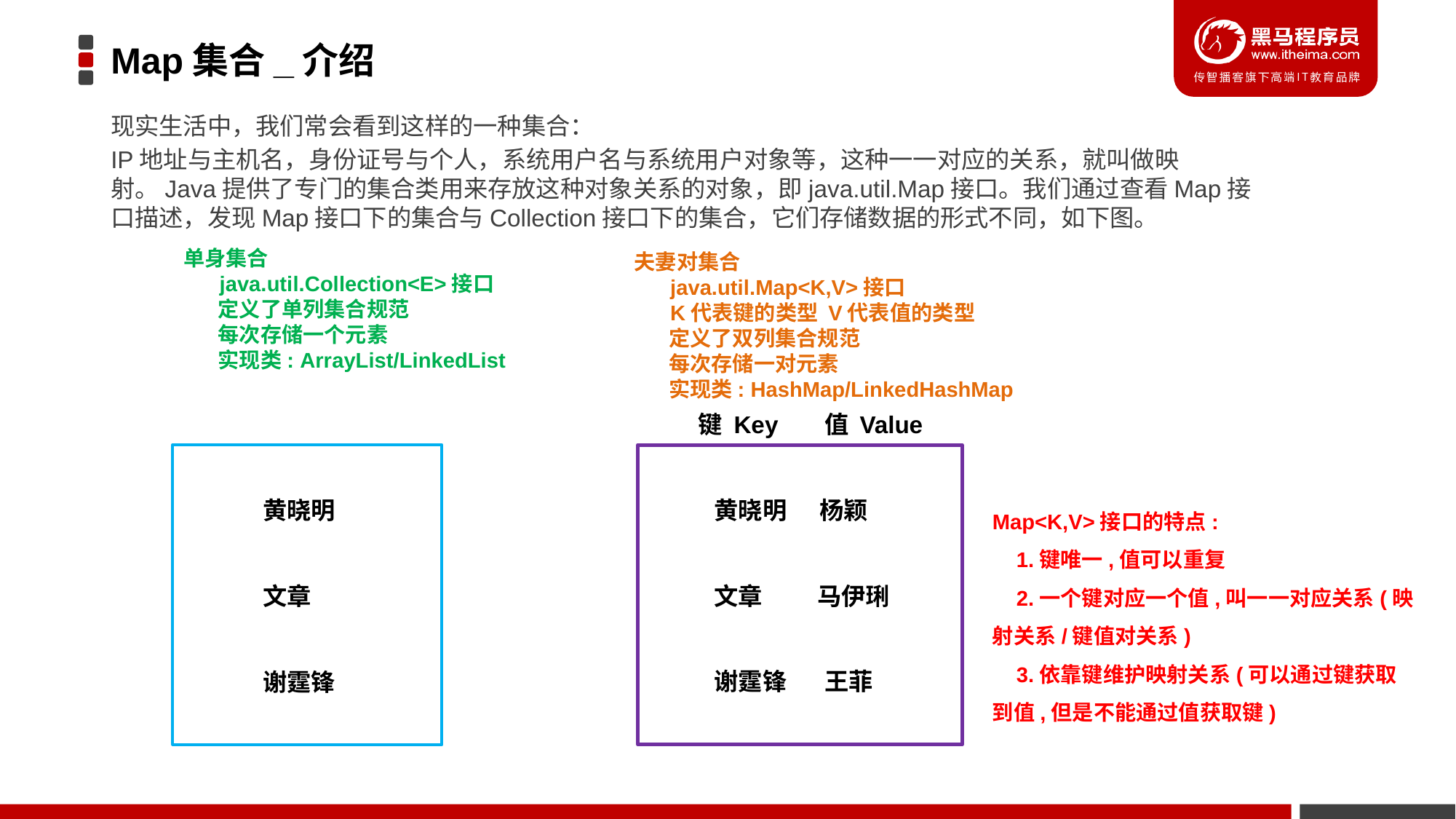

# Map集合_介绍
现实生活中，我们常会看到这样的一种集合：
IP地址与主机名，身份证号与个人，系统用户名与系统用户对象等，这种一一对应的关系，就叫做映射。Java提供了专门的集合类用来存放这种对象关系的对象，即java.util.Map接口。我们通过查看Map接口描述，发现Map接口下的集合与Collection接口下的集合，它们存储数据的形式不同，如下图。
单身集合
      java.util.Collection<E>接口
      定义了单列集合规范
      每次存储一个元素
      实现类: ArrayList/LinkedList
夫妻对集合
      java.util.Map<K,V>接口
      K代表键的类型 V代表值的类型
      定义了双列集合规范
      每次存储一对元素
      实现类: HashMap/LinkedHashMap
键 Key      值 Value

黄晓明
黄晓明      杨颖
Map<K,V>接口的特点:
    1.键唯一,值可以重复
    2.一个键对应一个值,叫一一对应关系(映射关系/键值对关系)
    3.依靠键维护映射关系(可以通过键获取到值,但是不能通过值获取键)
文章          马伊琍
文章
谢霆锋       王菲
谢霆锋